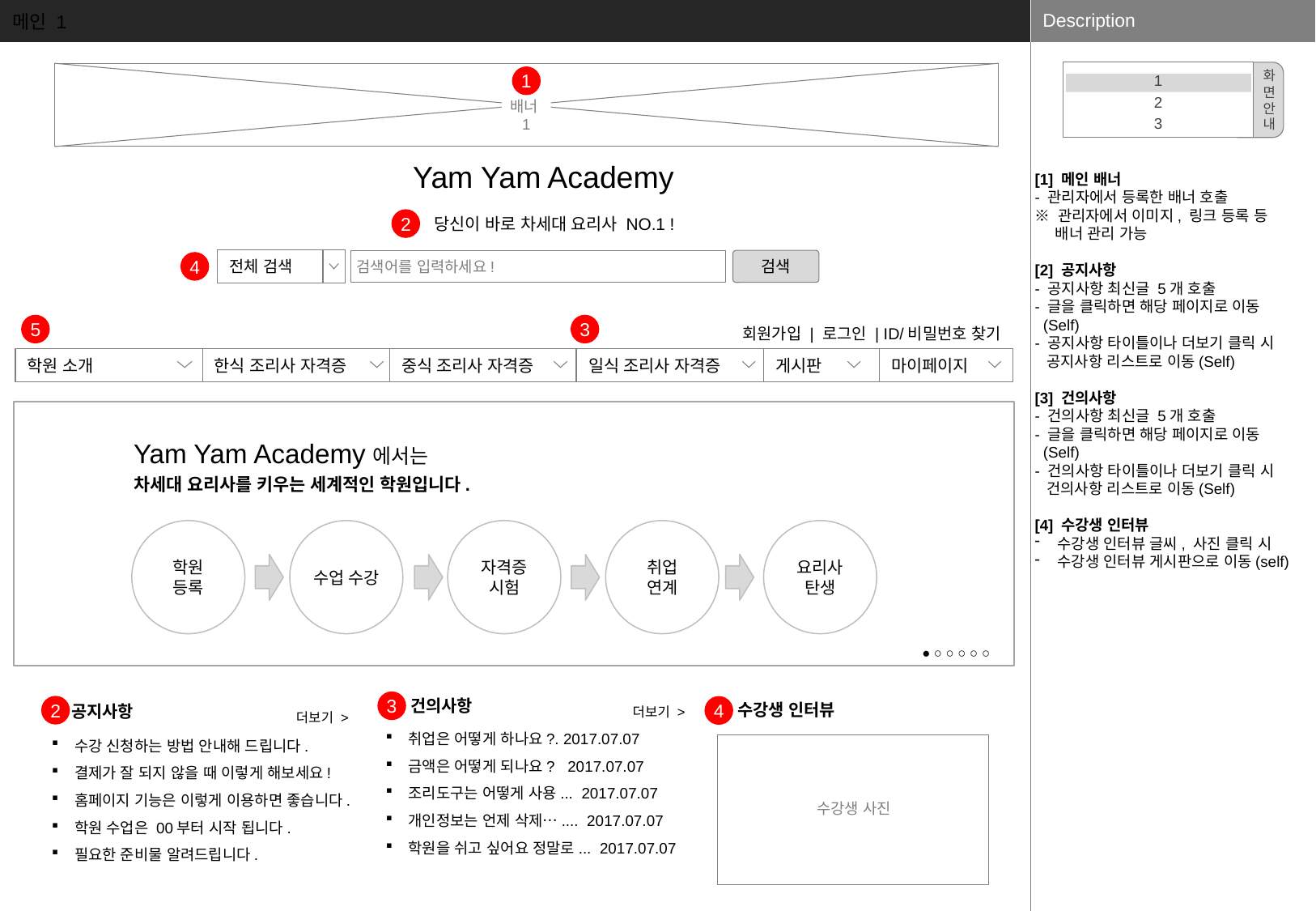

메인 1

[1] 메인 배너
- 관리자에서 등록한 배너 호출
※ 관리자에서 이미지, 링크 등록 등
    배너 관리 가능

[2] 공지사항
- 공지사항 최신글 5개 호출
- 글을 클릭하면 해당 페이지로 이동
  (Self)
- 공지사항 타이틀이나 더보기 클릭 시
  공지사항 리스트로 이동(Self)

[3] 건의사항
- 건의사항 최신글 5개 호출
- 글을 클릭하면 해당 페이지로 이동
  (Self)
- 건의사항 타이틀이나 더보기 클릭 시
  건의사항 리스트로 이동(Self)

[4] 수강생 인터뷰
수강생 인터뷰 글씨, 사진 클릭 시
수강생 인터뷰 게시판으로 이동(self)

1
2
3
화
면
안
내

1
배너1
Yam Yam Academy
당신이 바로 차세대 요리사 NO.1 !
2
전체 검색

검색어를 입력하세요!
검색
4
회원가입 | 로그인 | ID/비밀번호 찾기
5
3
학원 소개
한식 조리사 자격증
중식 조리사 자격증
일식 조리사 자격증
게시판
마이페이지

Yam Yam Academy에서는
차세대 요리사를 키우는 세계적인 학원입니다.
학원
등록
수업 수강
자격증
시험
취업
연계
요리사
탄생

● ○ ○ ○ ○ ○
건의사항
더보기 >
3
수강생 인터뷰
공지사항
더보기 >
2
4

취업은 어떻게 하나요?. 2017.07.07
금액은 어떻게 되나요?   2017.07.07
조리도구는 어떻게 사용...  2017.07.07
개인정보는 언제 삭제…....  2017.07.07
학원을 쉬고 싶어요 정말로...  2017.07.07
수강 신청하는 방법 안내해 드립니다.
결제가 잘 되지 않을 때 이렇게 해보세요!
홈페이지 기능은 이렇게 이용하면 좋습니다.
학원 수업은 00부터 시작 됩니다.
필요한 준비물 알려드립니다.
|  |
| --- |
수강생 사진